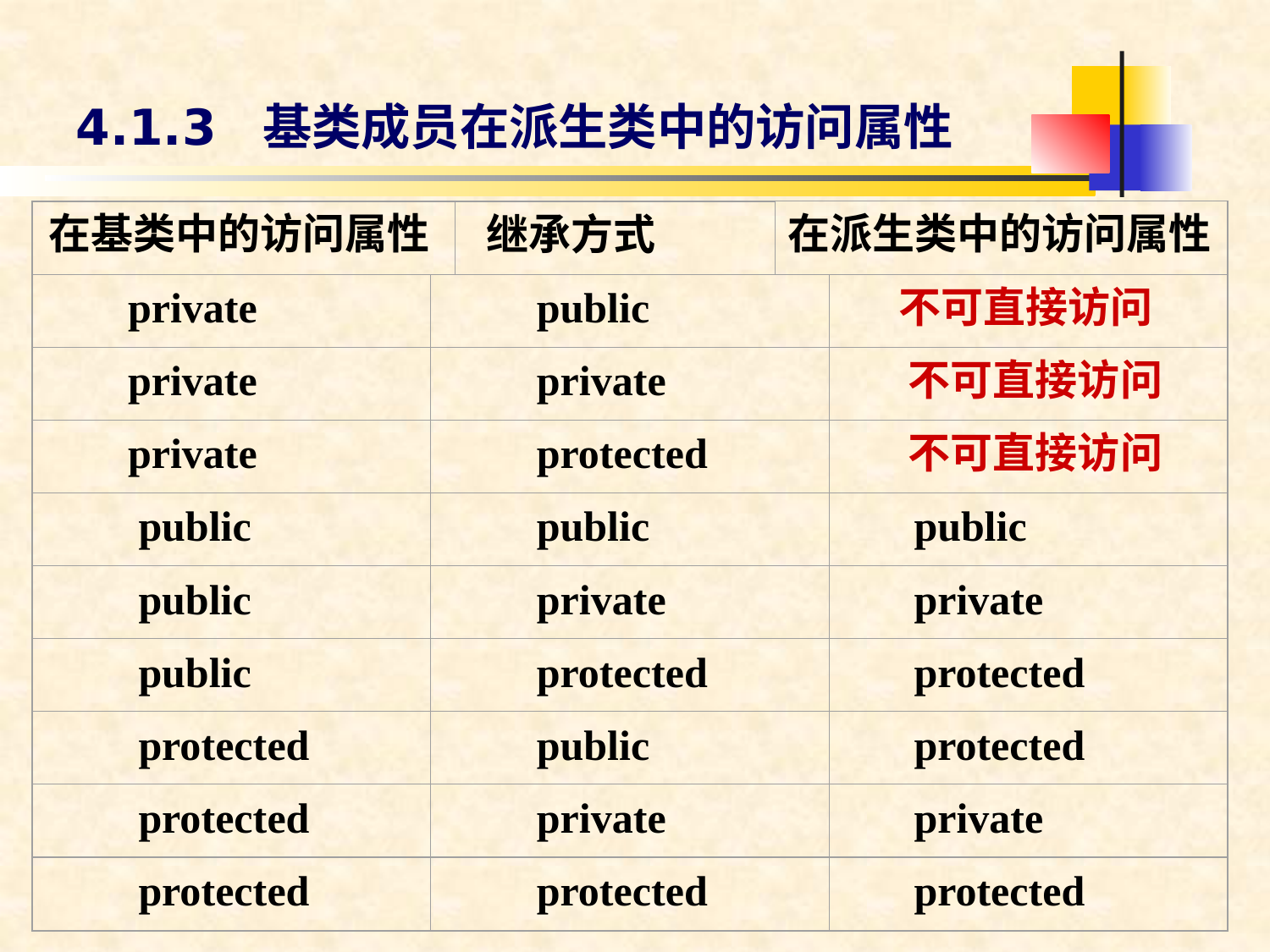

4.1.3  基类成员在派生类中的访问属性

在基类中的访问属性

在派生类中的访问属性

继承方式

       private

        public

    不可直接访问

       private

        private

     不可直接访问

       private

        protected

     不可直接访问

        public

        public

      public

        public

        private

      private

        public

        protected

      protected

        protected

        public

      protected

        protected

        private

      private

        protected

        protected

      protected